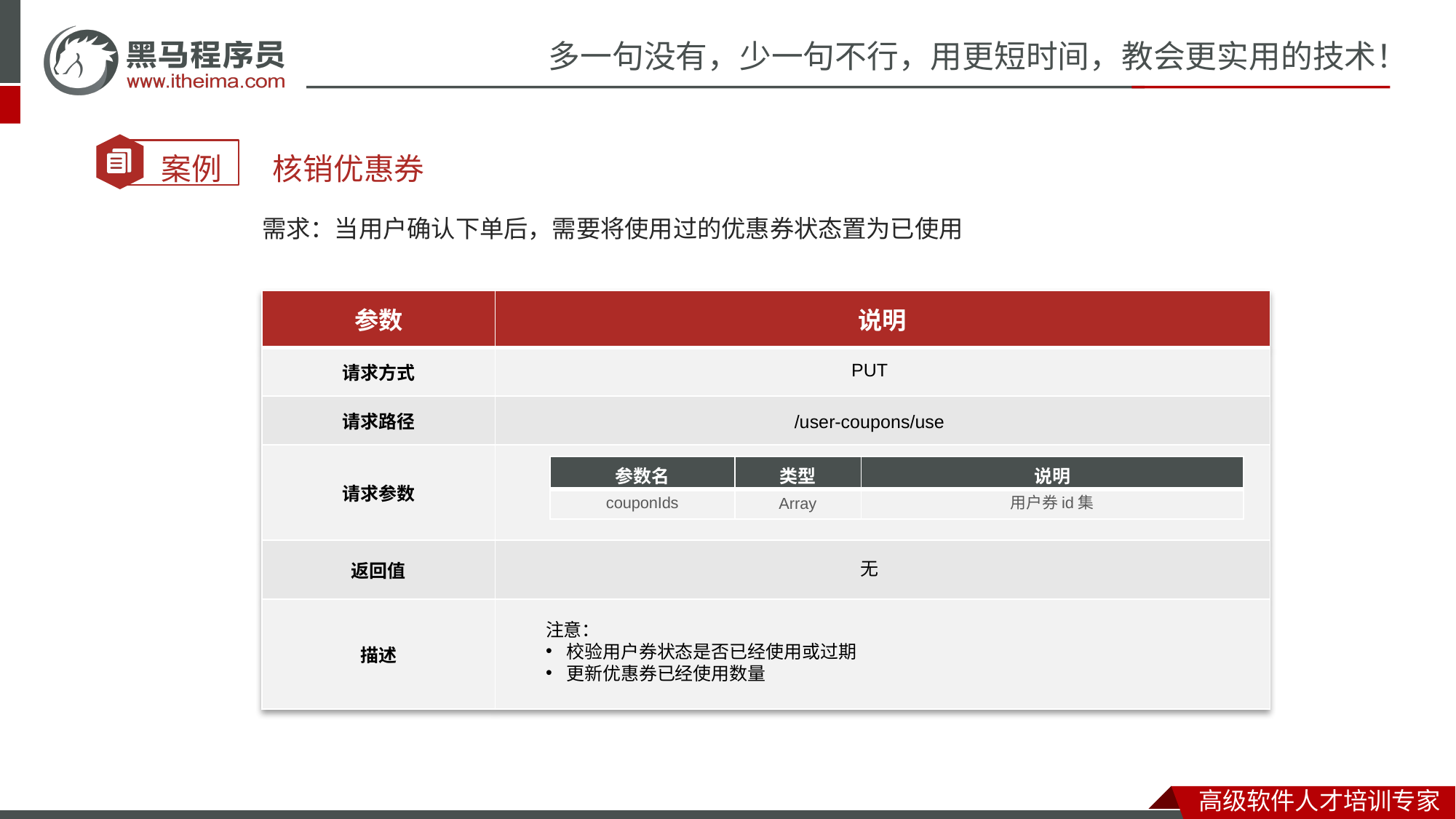

核销优惠券
需求：当用户确认下单后，需要将使用过的优惠券状态置为已使用
| 参数 | 说明 |
| --- | --- |
| 请求方式 |  |
| 请求路径 |  |
| 请求参数 |  |
| 返回值 |  |
| 描述 |  |
PUT
/user-coupons/use
| 参数名 | 类型 | 说明 |
| --- | --- | --- |
|  |  |  |
用户券id集
couponIds
Array
无
注意：
校验用户券状态是否已经使用或过期
更新优惠券已经使用数量